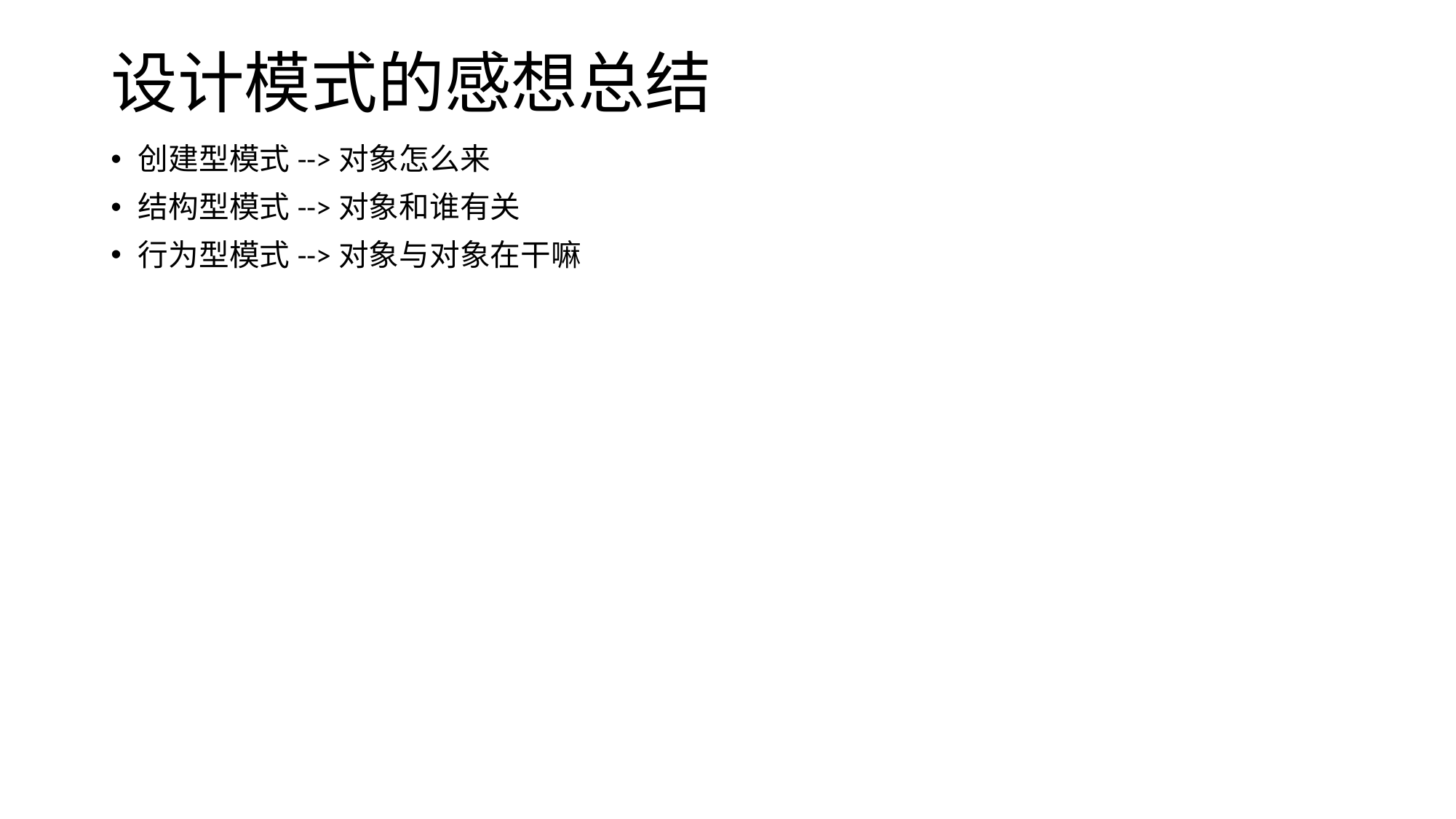

# 设计模式的感想总结
创建型模式-->对象怎么来
结构型模式-->对象和谁有关
行为型模式-->对象与对象在干嘛